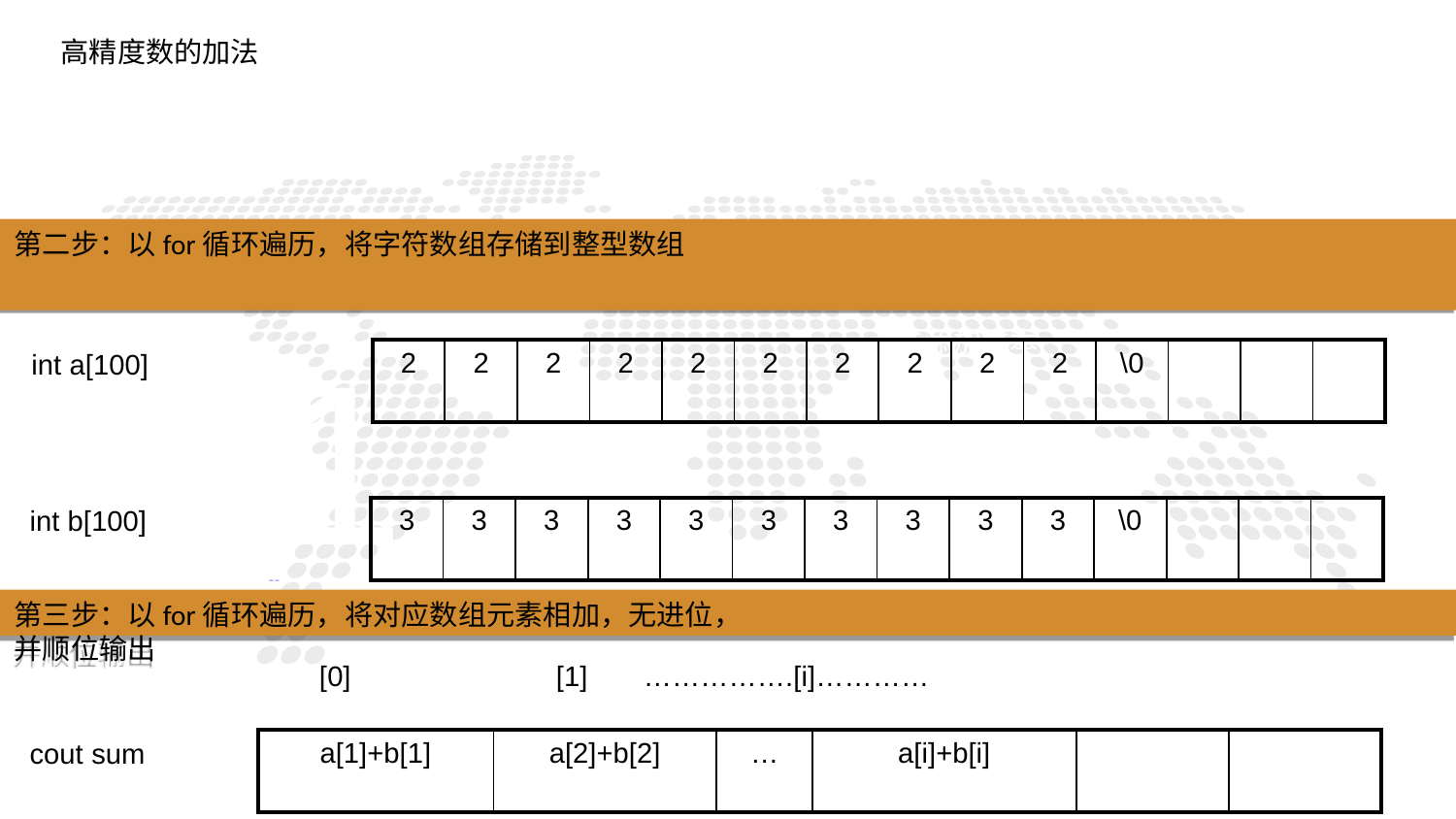

高精度数的加法
第二步：以for循环遍历，将字符数组存储到整型数组
1
点击添加文本
| 2 | 2 | 2 | 2 | 2 | 2 | 2 | 2 | 2 | 2 | \0 |  |  |  |
| --- | --- | --- | --- | --- | --- | --- | --- | --- | --- | --- | --- | --- | --- |
int a[100]
int b[100]
| 3 | 3 | 3 | 3 | 3 | 3 | 3 | 3 | 3 | 3 | \0 |  |  |  |
| --- | --- | --- | --- | --- | --- | --- | --- | --- | --- | --- | --- | --- | --- |
PART  ONE
第三步：以for循环遍历，将对应数组元素相加，无进位，
并顺位输出
| [0] | [1] | …………….[i]………… |  |
| --- | --- | --- | --- |
点击添加文本
cout sum
| a[1]+b[1] | a[2]+b[2] | … | a[i]+b[i] |  |  |
| --- | --- | --- | --- | --- | --- |